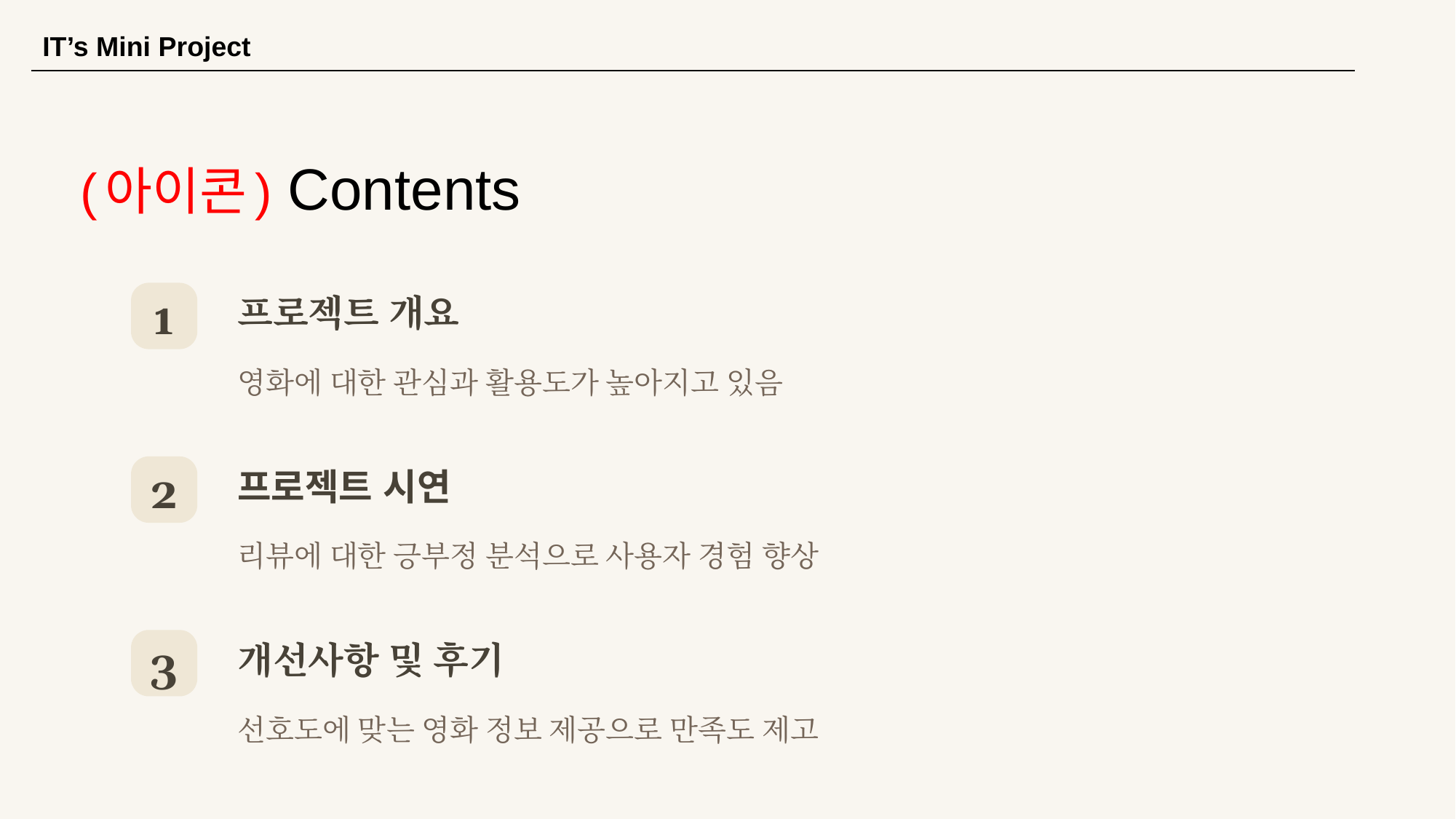

# (아이콘) Contents

프로젝트 개요
1
영화에 대한 관심과 활용도가 높아지고 있음

프로젝트 시연
2
리뷰에 대한 긍부정 분석으로 사용자 경험 향상

개선사항 및 후기
3
선호도에 맞는 영화 정보 제공으로 만족도 제고